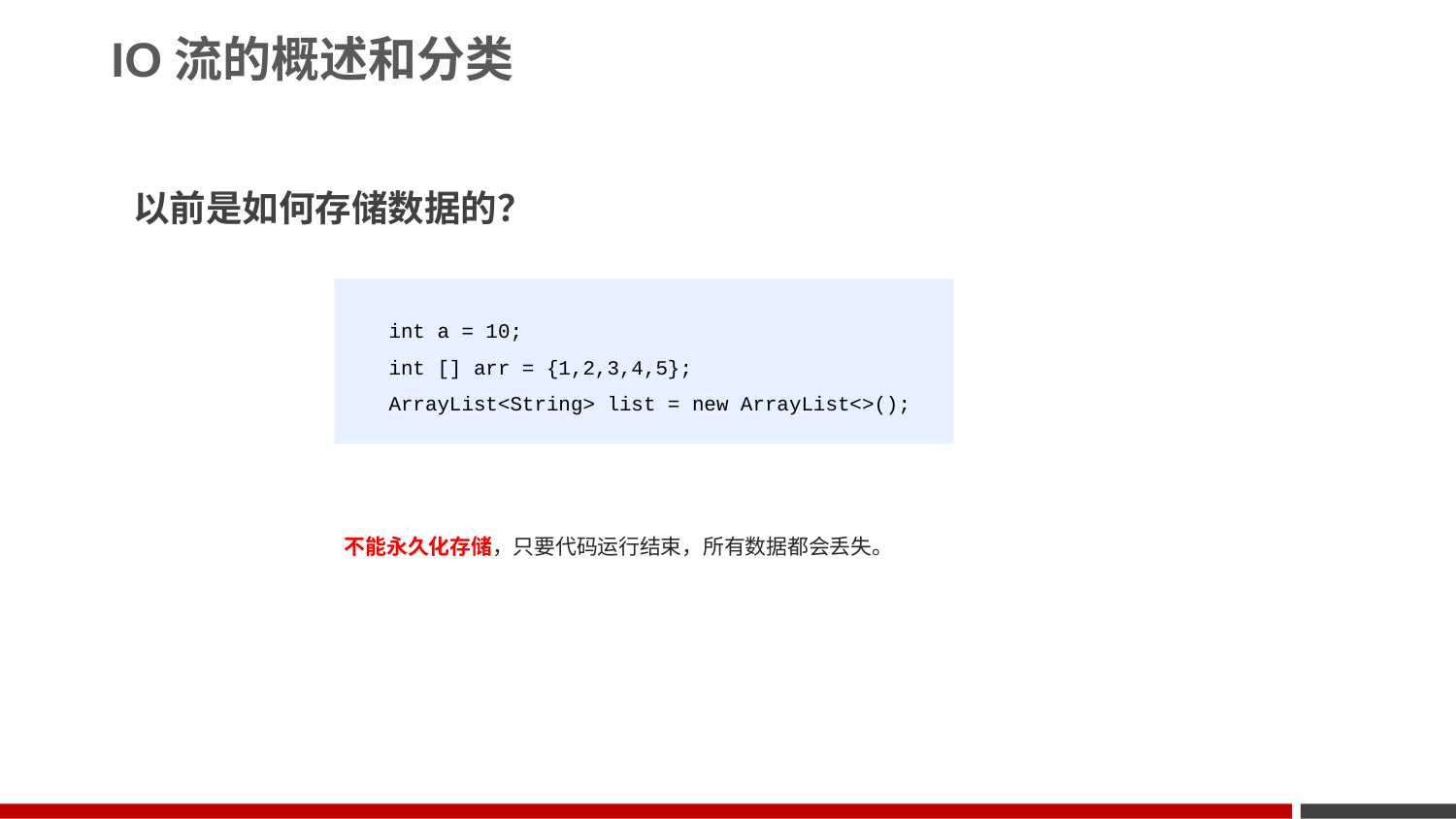

IO流的概述和分类
以前是如何存储数据的？

int a = 10;
int [] arr = {1,2,3,4,5};
ArrayList<String> list = new ArrayList<>();
不能永久化存储，只要代码运行结束，所有数据都会丢失。